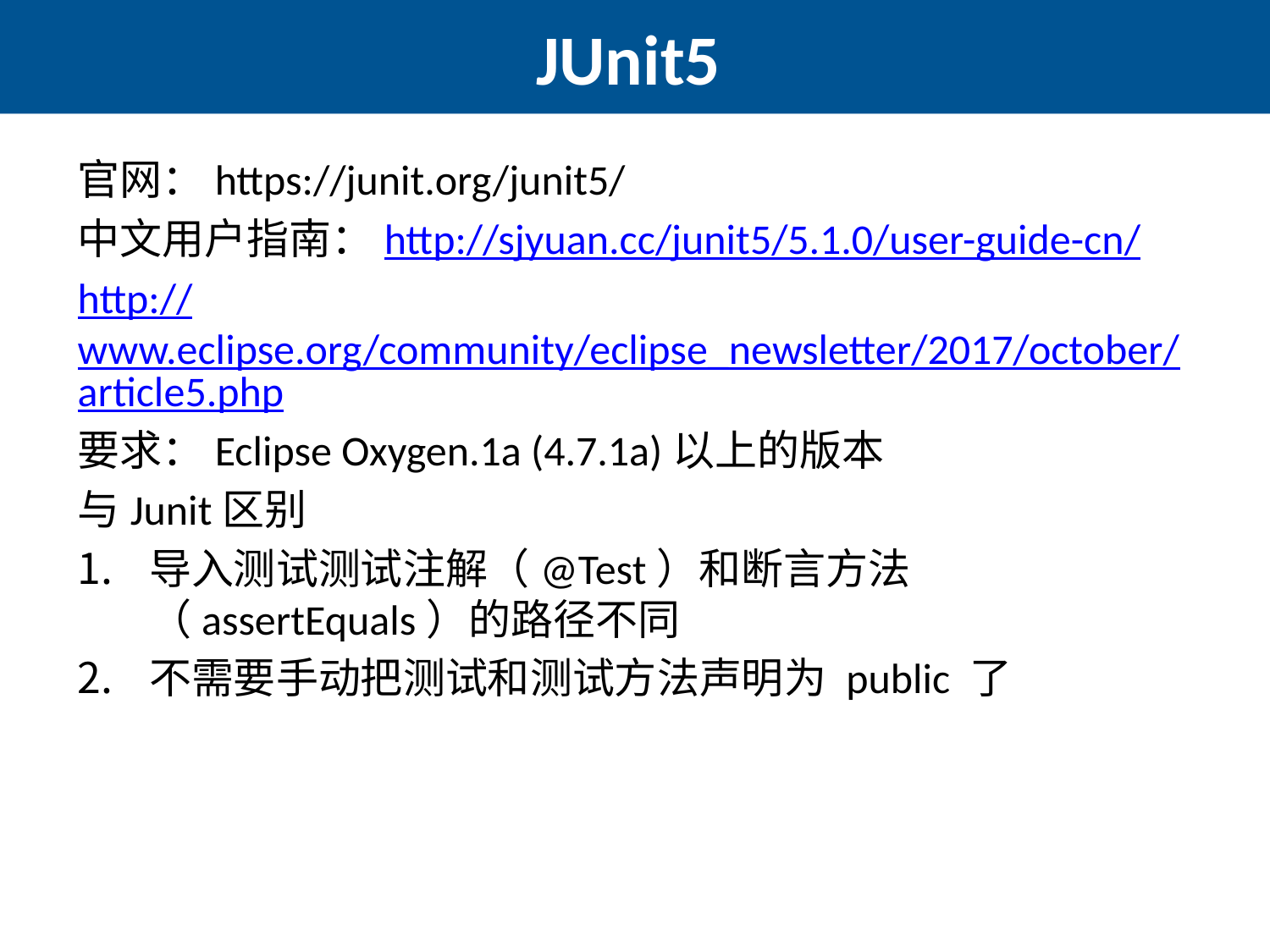

# JUnit5
官网：https://junit.org/junit5/
中文用户指南：http://sjyuan.cc/junit5/5.1.0/user-guide-cn/
http://www.eclipse.org/community/eclipse_newsletter/2017/october/article5.php
要求：Eclipse Oxygen.1a (4.7.1a)以上的版本
与Junit区别
导入测试测试注解（@Test）和断言方法（assertEquals）的路径不同
不需要手动把测试和测试方法声明为 public 了